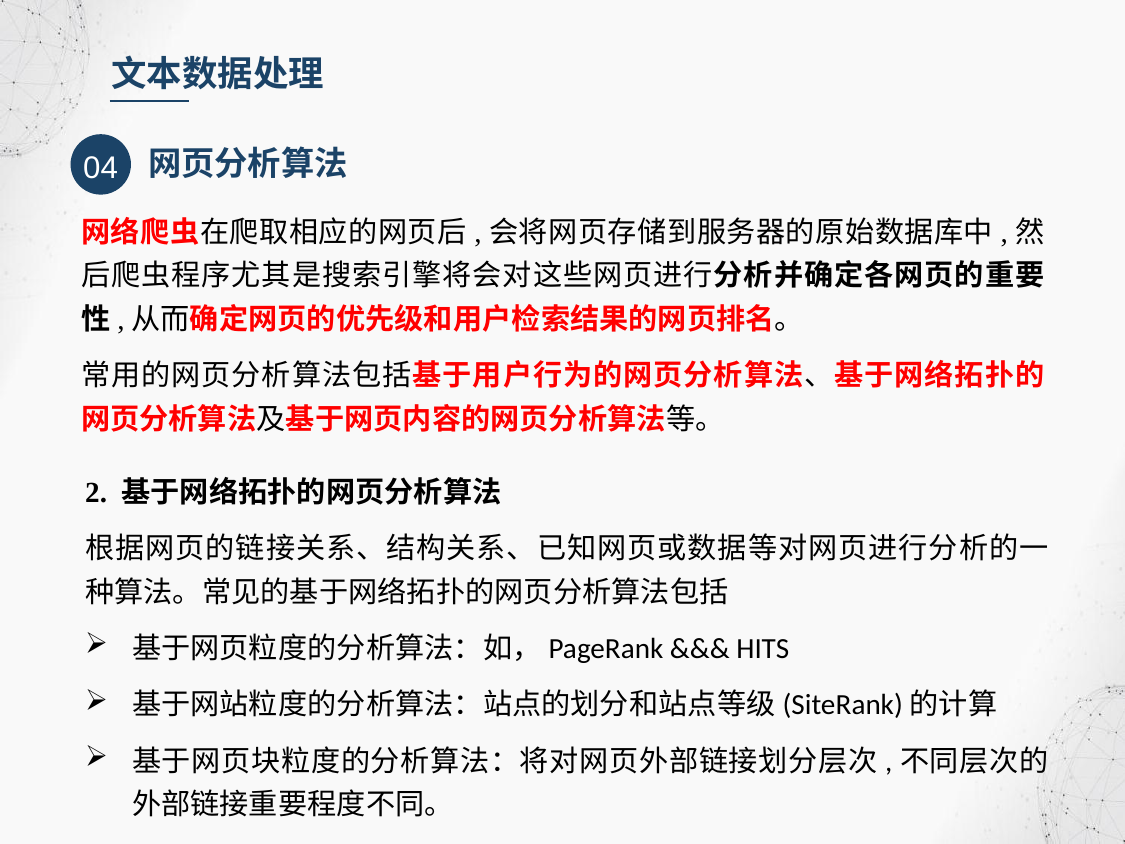

文本数据处理

04
网页分析算法
网络爬虫在爬取相应的网页后,会将网页存储到服务器的原始数据库中,然后爬虫程序尤其是搜索引擎将会对这些网页进行分析并确定各网页的重要性,从而确定网页的优先级和用户检索结果的网页排名。
常用的网页分析算法包括基于用户行为的网页分析算法、基于网络拓扑的网页分析算法及基于网页内容的网页分析算法等。
2. 基于网络拓扑的网页分析算法
根据网页的链接关系、结构关系、已知网页或数据等对网页进行分析的一种算法。常见的基于网络拓扑的网页分析算法包括
基于网页粒度的分析算法：如，PageRank &&& HITS
基于网站粒度的分析算法：站点的划分和站点等级(SiteRank)的计算
基于网页块粒度的分析算法：将对网页外部链接划分层次,不同层次的外部链接重要程度不同。